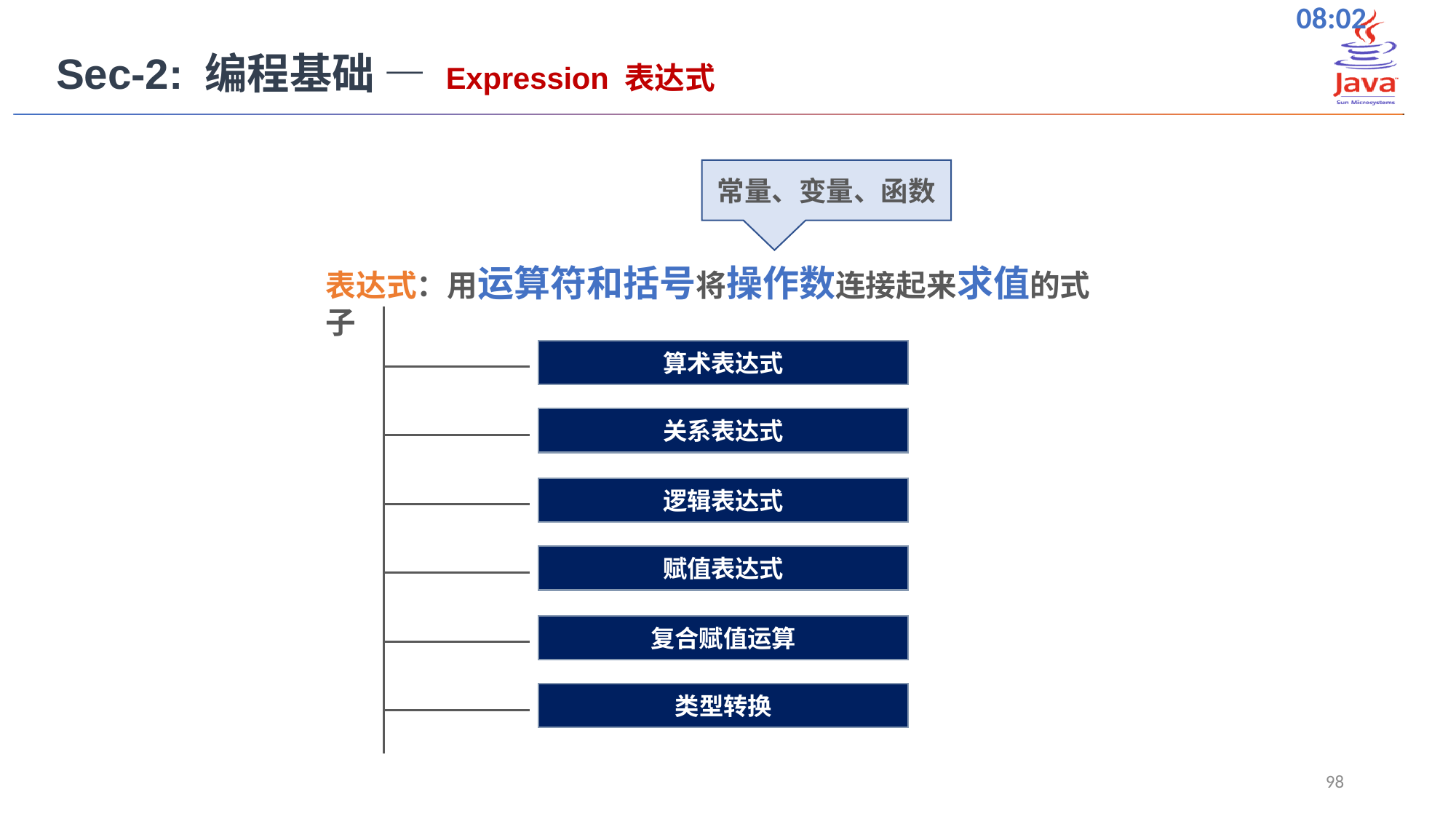

Sec-2: 编程基础 — Expression 表达式
常量、变量、函数
表达式：用运算符和括号将操作数连接起来求值的式子
算术表达式
关系表达式
逻辑表达式
赋值表达式
复合赋值运算
类型转换
98